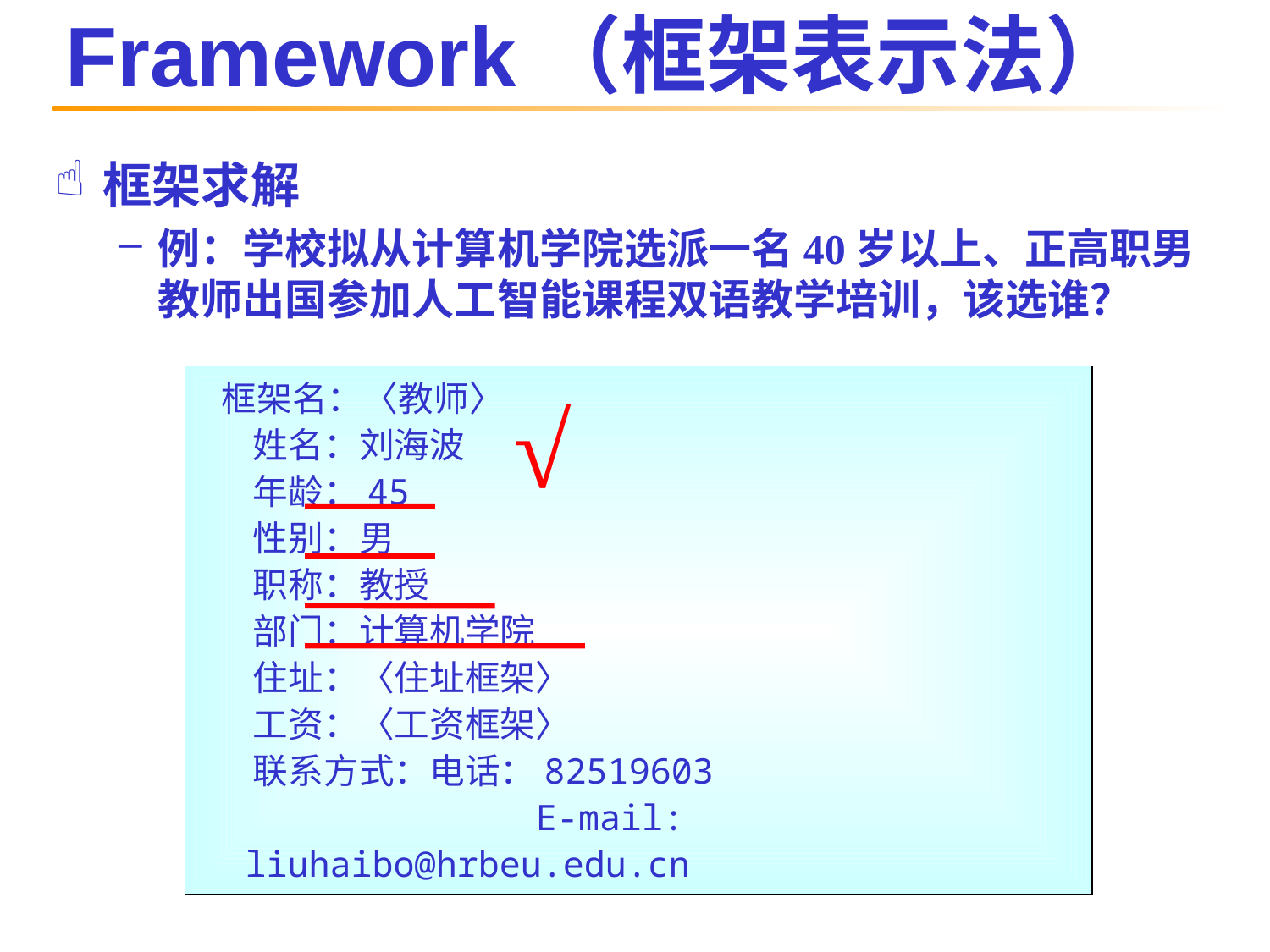

# Framework（框架表示法）
框架求解
例：学校拟从计算机学院选派一名40岁以上、正高职男教师出国参加人工智能课程双语教学培训，该选谁？
  框架名：〈教师〉
      姓名：刘海波
      年龄：45
      性别：男
      职称：教授
      部门：计算机学院
      住址：〈住址框架〉
      工资：〈工资框架〉
      联系方式：电话：82519603
                E-mail: liuhaibo@hrbeu.edu.cn
√